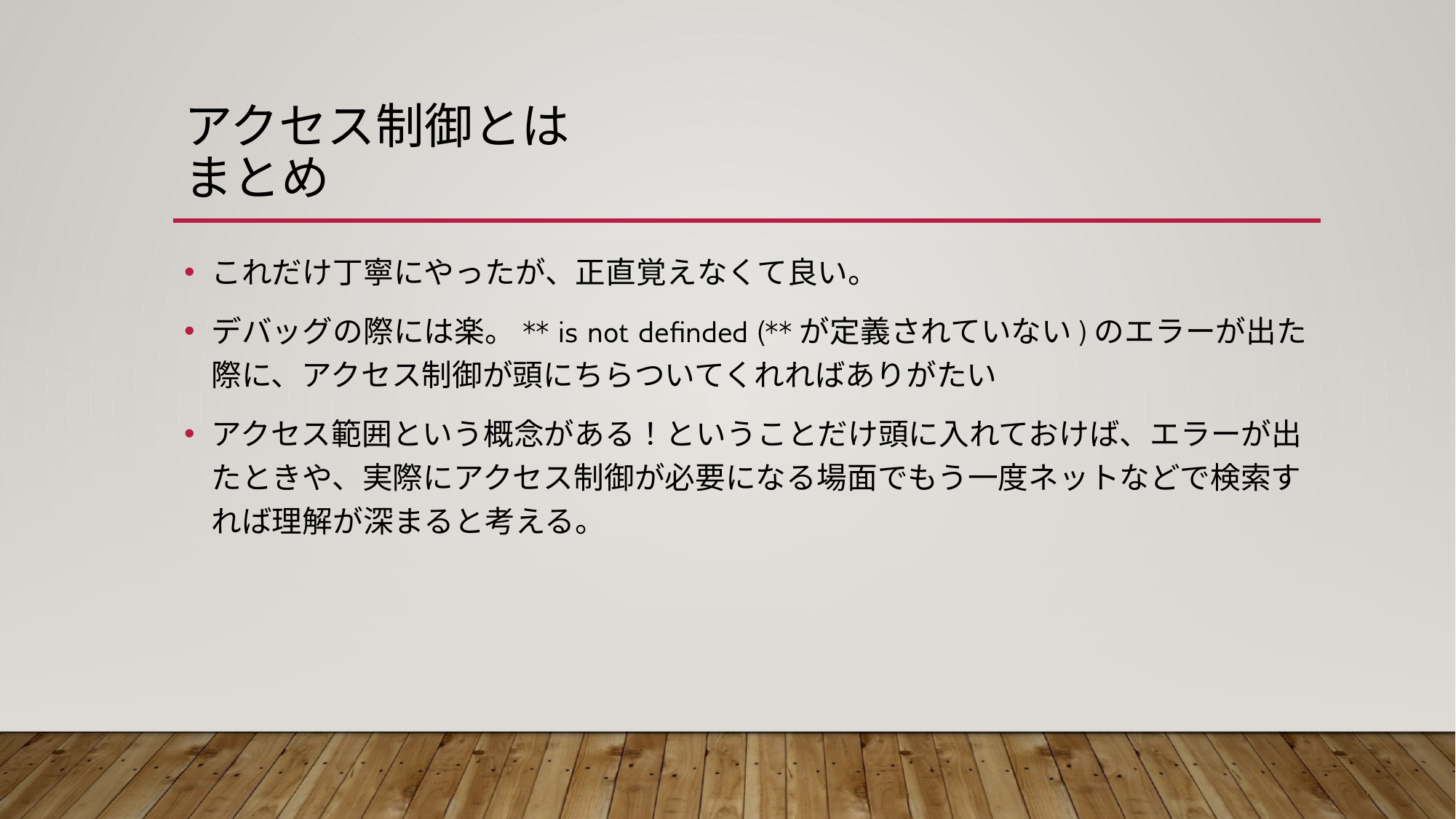

# アクセス制御とは まとめ
これだけ丁寧にやったが、正直覚えなくて良い。
デバッグの際には楽。** is not definded (**が定義されていない)のエラーが出た際に、アクセス制御が頭にちらついてくれればありがたい
アクセス範囲という概念がある！ということだけ頭に入れておけば、エラーが出たときや、実際にアクセス制御が必要になる場面でもう一度ネットなどで検索すれば理解が深まると考える。